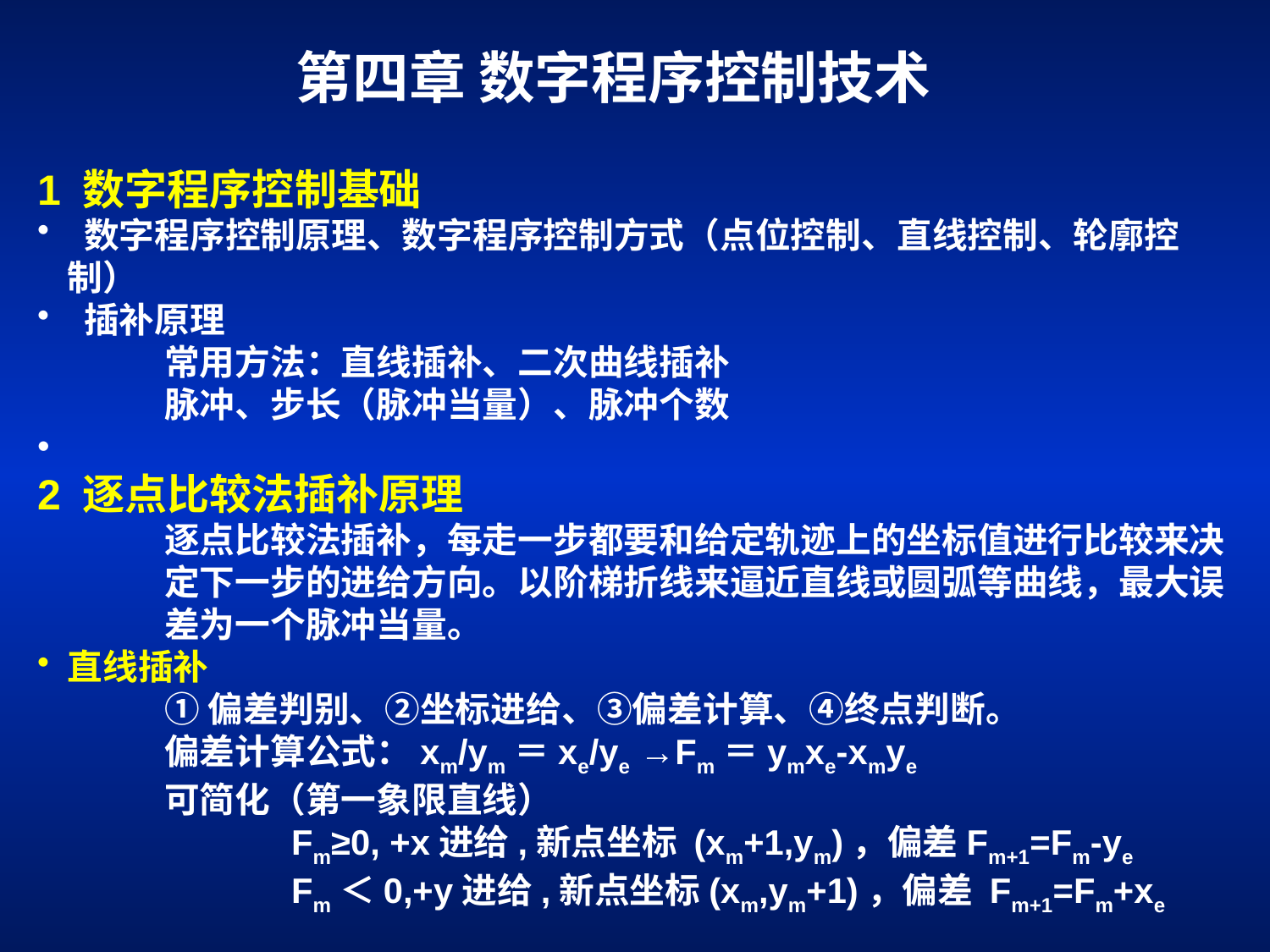

第四章 数字程序控制技术
1 数字程序控制基础
 数字程序控制原理、数字程序控制方式（点位控制、直线控制、轮廓控制）
 插补原理
	常用方法：直线插补、二次曲线插补
	脉冲、步长（脉冲当量）、脉冲个数

2 逐点比较法插补原理
   	逐点比较法插补，每走一步都要和给定轨迹上的坐标值进行比较来决	定下一步的进给方向。以阶梯折线来逼近直线或圆弧等曲线，最大误	差为一个脉冲当量。
直线插补
	①偏差判别、②坐标进给、③偏差计算、④终点判断。
	偏差计算公式：xm/ym＝xe/ye →Fm＝ymxe-xmye
	可简化（第一象限直线）
      		Fm≥0, +x进给,新点坐标 (xm+1,ym)，偏差Fm+1=Fm-ye
      		Fm＜0,+y进给,新点坐标(xm,ym+1)，偏差 Fm+1=Fm+xe